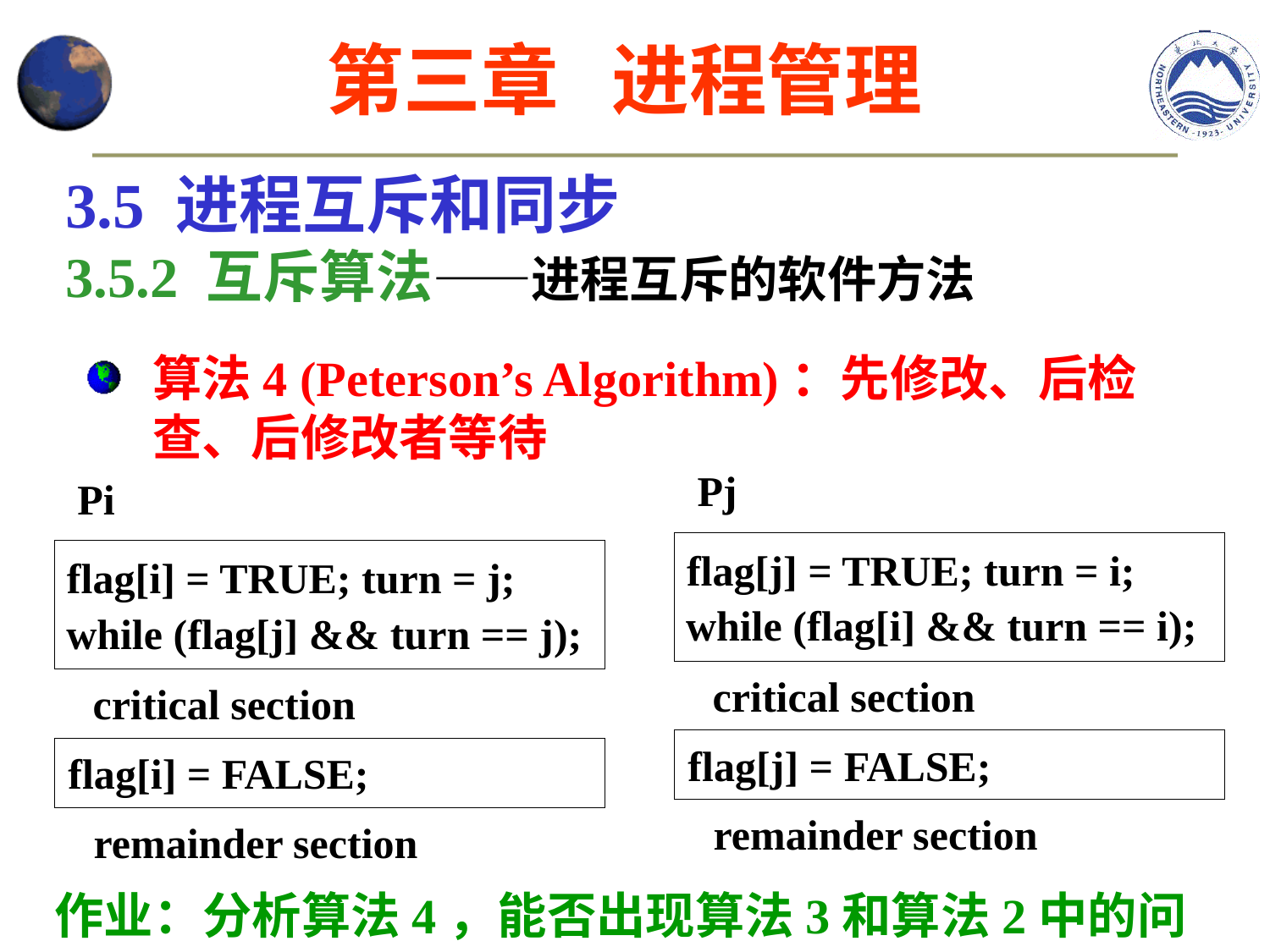

第三章   进程管理
3.5 进程互斥和同步
3.5.2 互斥算法——进程互斥的软件方法
算法4 (Peterson’s Algorithm)：先修改、后检查、后修改者等待
Pj

flag[j] = TRUE; turn = i;
while (flag[i] && turn == i);
critical section

flag[j] = FALSE;
remainder section
Pi

flag[i] = TRUE; turn = j;
while (flag[j] && turn == j);
critical section

flag[i] = FALSE;
remainder section
作业：分析算法4，能否出现算法3和算法2中的问题